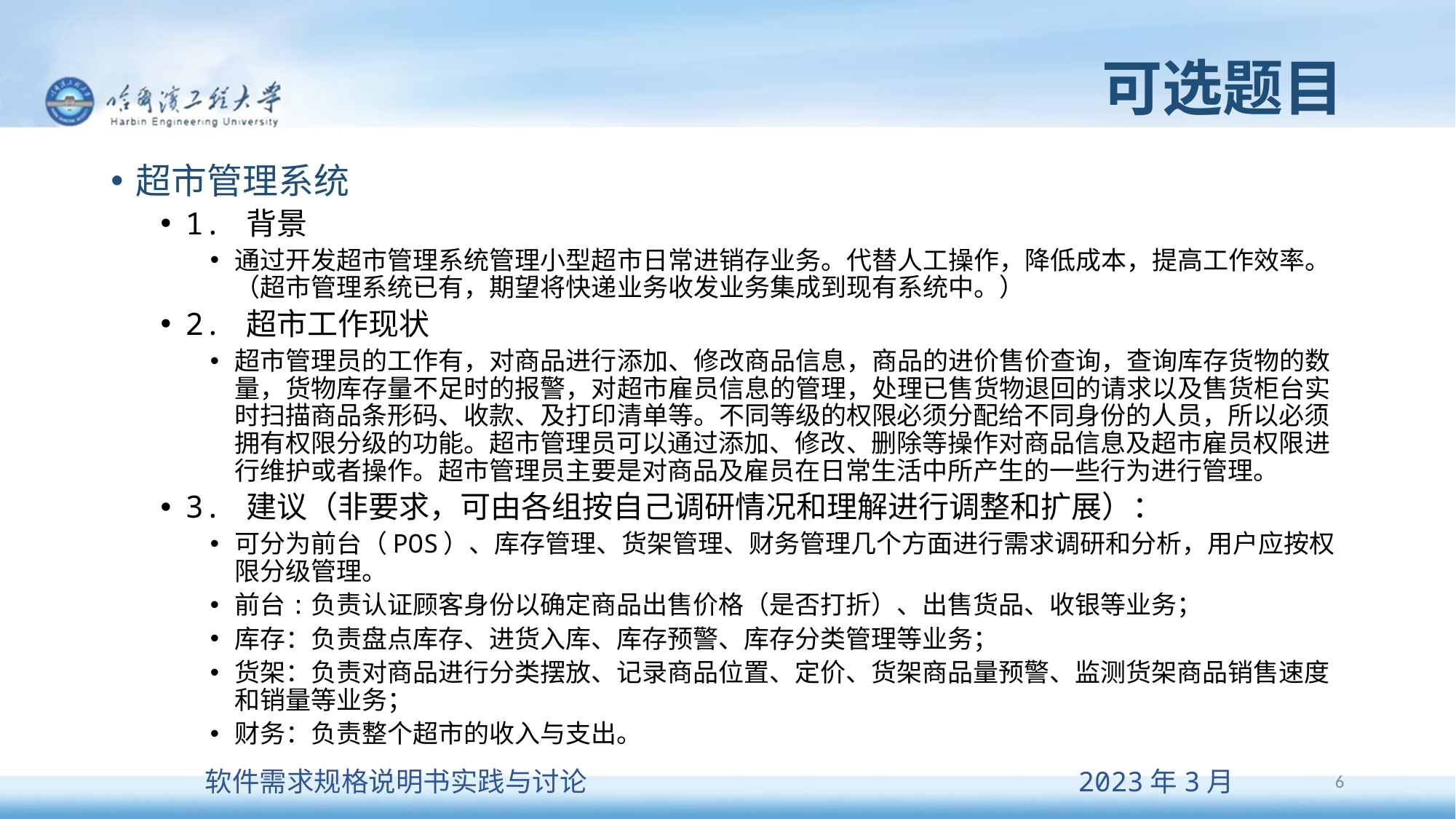

# 可选题目
超市管理系统
1. 背景
通过开发超市管理系统管理小型超市日常进销存业务。代替人工操作，降低成本，提高工作效率。（超市管理系统已有，期望将快递业务收发业务集成到现有系统中。）
2. 超市工作现状
超市管理员的工作有，对商品进行添加、修改商品信息，商品的进价售价查询，查询库存货物的数量，货物库存量不足时的报警，对超市雇员信息的管理，处理已售货物退回的请求以及售货柜台实时扫描商品条形码、收款、及打印清单等。不同等级的权限必须分配给不同身份的人员，所以必须拥有权限分级的功能。超市管理员可以通过添加、修改、删除等操作对商品信息及超市雇员权限进行维护或者操作。超市管理员主要是对商品及雇员在日常生活中所产生的一些行为进行管理。
3. 建议（非要求，可由各组按自己调研情况和理解进行调整和扩展）：
可分为前台（POS）、库存管理、货架管理、财务管理几个方面进行需求调研和分析，用户应按权限分级管理。
前台:负责认证顾客身份以确定商品出售价格（是否打折）、出售货品、收银等业务；
库存：负责盘点库存、进货入库、库存预警、库存分类管理等业务；
货架：负责对商品进行分类摆放、记录商品位置、定价、货架商品量预警、监测货架商品销售速度和销量等业务；
财务：负责整个超市的收入与支出。

6